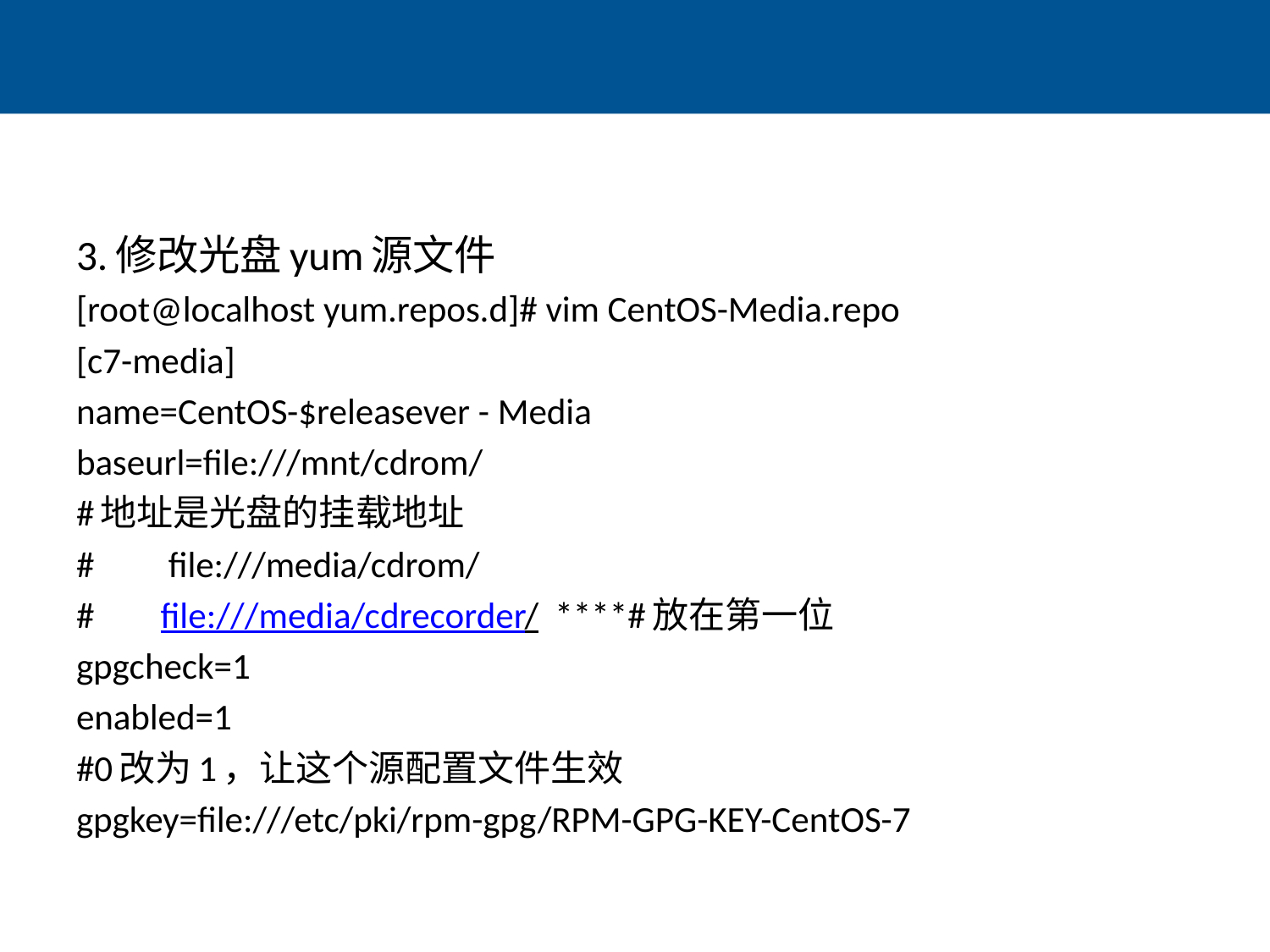

#
3.修改光盘yum源文件
[root@localhost yum.repos.d]# vim CentOS-Media.repo
[c7-media]
name=CentOS-$releasever - Media
baseurl=file:///mnt/cdrom/
#地址是光盘的挂载地址
#         file:///media/cdrom/
#        file:///media/cdrecorder/  ****#放在第一位
gpgcheck=1
enabled=1
#0改为1，让这个源配置文件生效
gpgkey=file:///etc/pki/rpm-gpg/RPM-GPG-KEY-CentOS-7